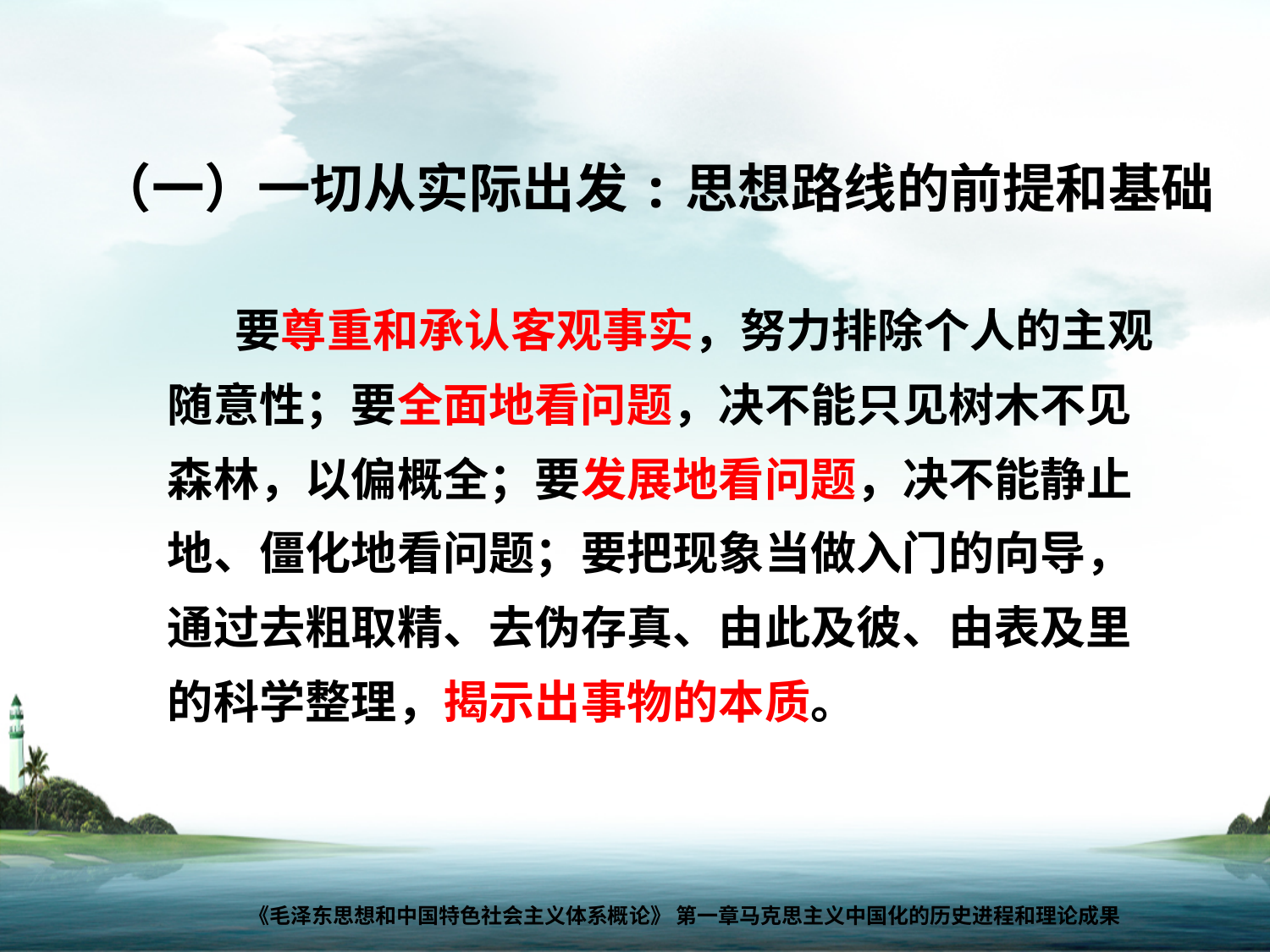

（一）一切从实际出发:思想路线的前提和基础

      要尊重和承认客观事实，努力排除个人的主观随意性；要全面地看问题，决不能只见树木不见森林，以偏概全；要发展地看问题，决不能静止地、僵化地看问题；要把现象当做入门的向导，通过去粗取精、去伪存真、由此及彼、由表及里的科学整理，揭示出事物的本质。
《毛泽东思想和中国特色社会主义体系概论》 第一章马克思主义中国化的历史进程和理论成果